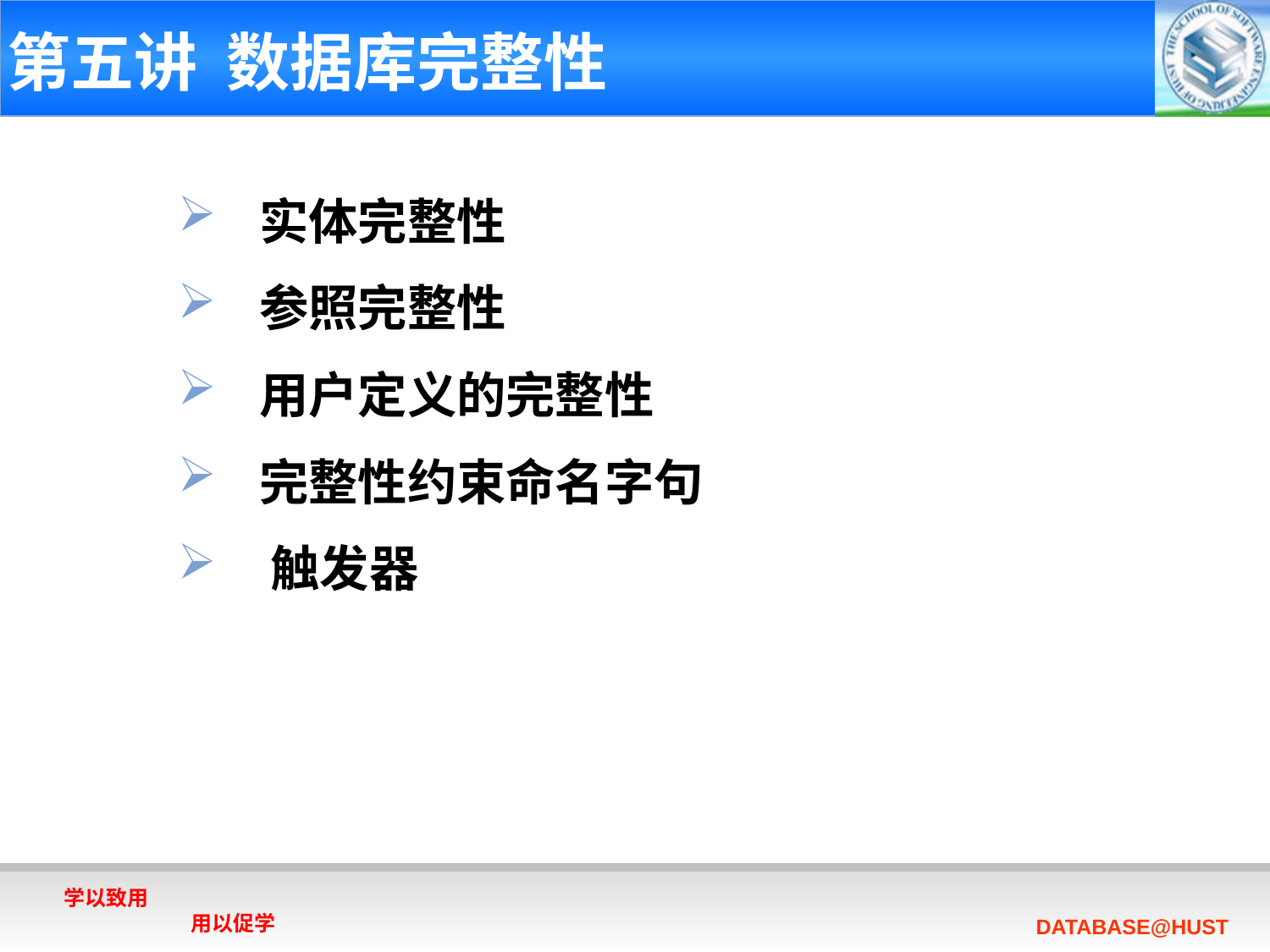

# 第五讲  数据库完整性
  实体完整性
  参照完整性
  用户定义的完整性
  完整性约束命名字句
   触发器